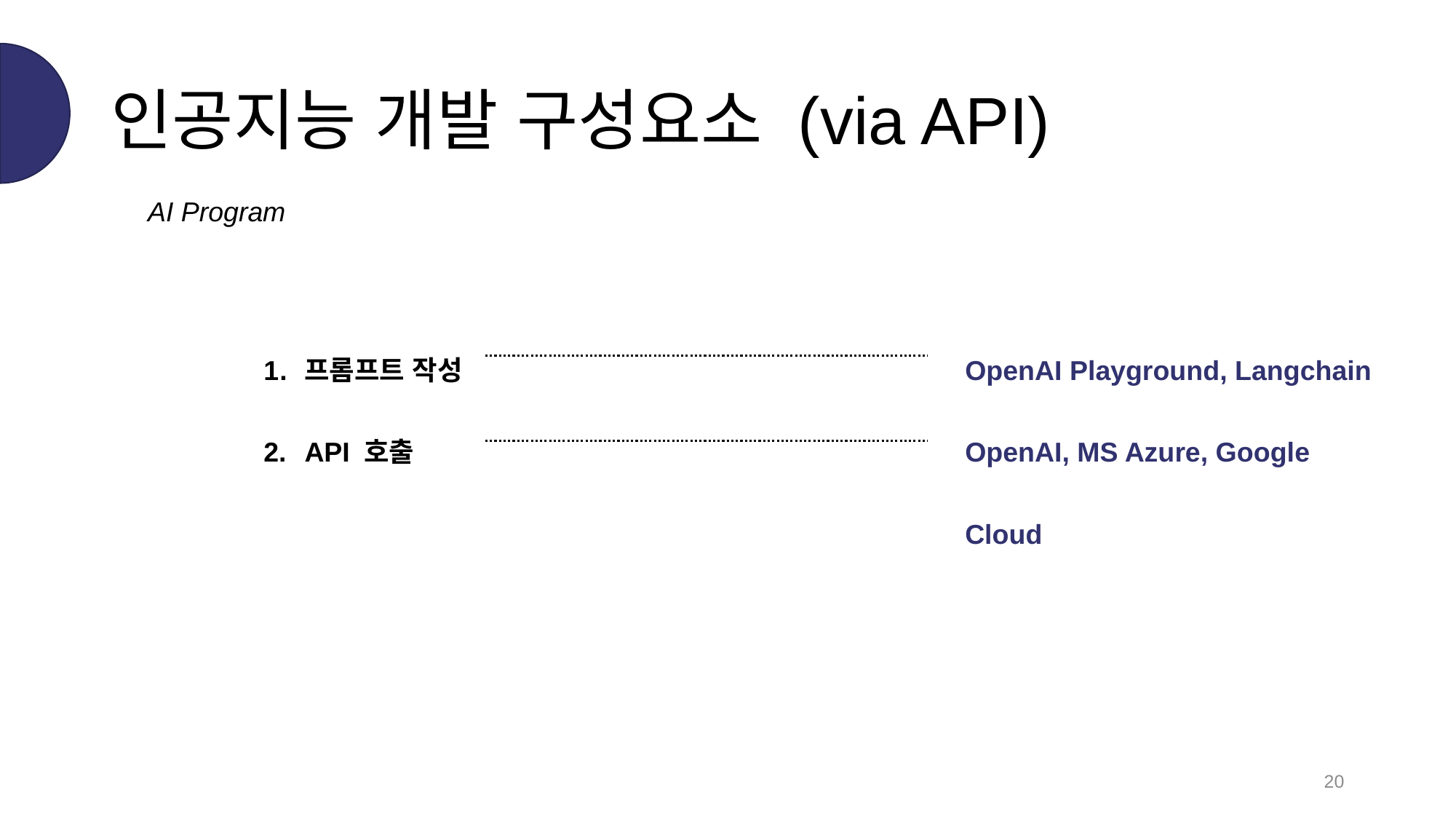

# 인공지능 개발 구성요소 (via API)
AI Program
프롬프트 작성
API 호출
OpenAI Playground, Langchain
OpenAI, MS Azure, Google Cloud
20